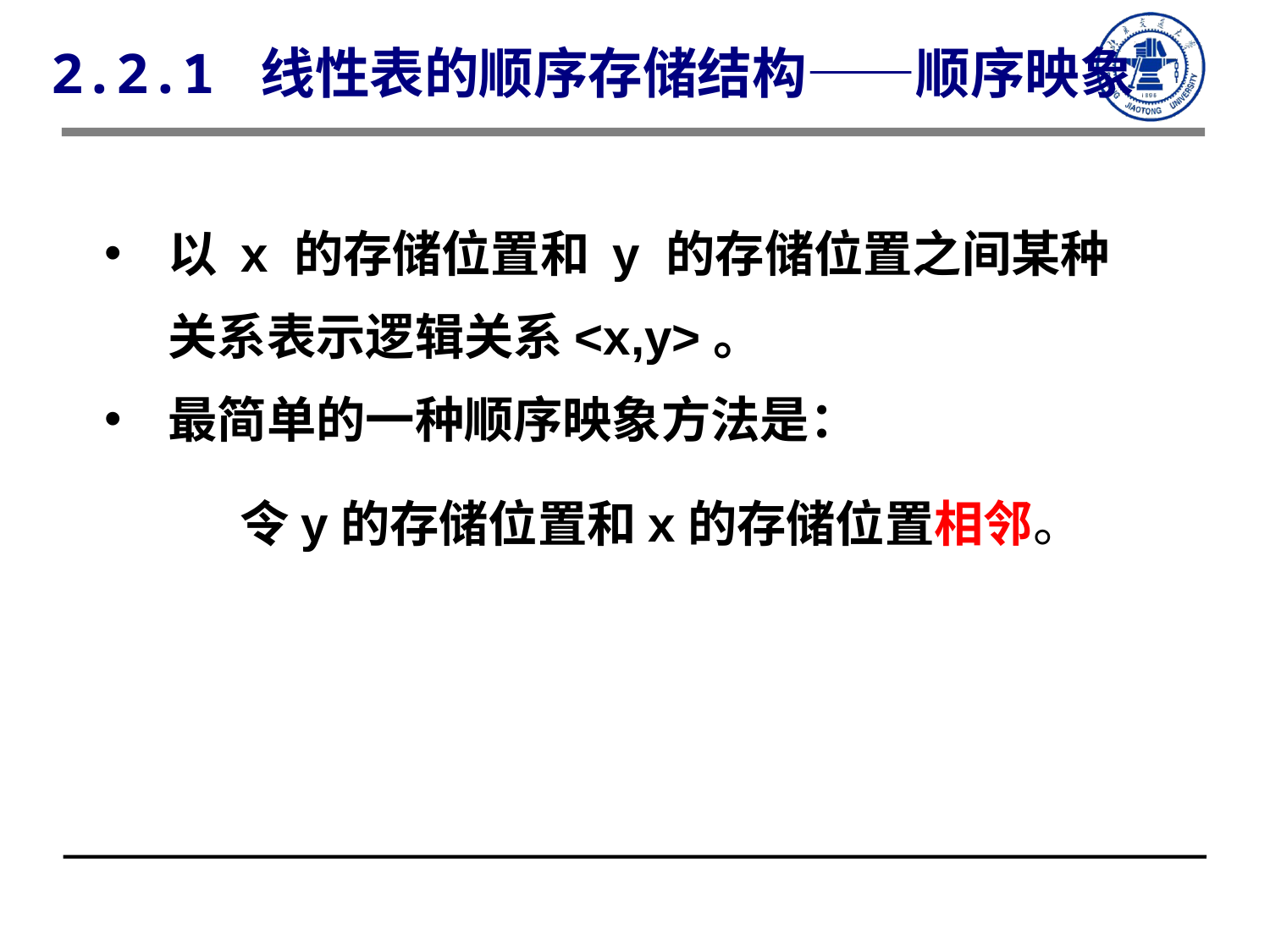

2.2.1 线性表的顺序存储结构——顺序映象
以 x 的存储位置和 y 的存储位置之间某种关系表示逻辑关系<x,y>。
最简单的一种顺序映象方法是：
           令y的存储位置和x的存储位置相邻。